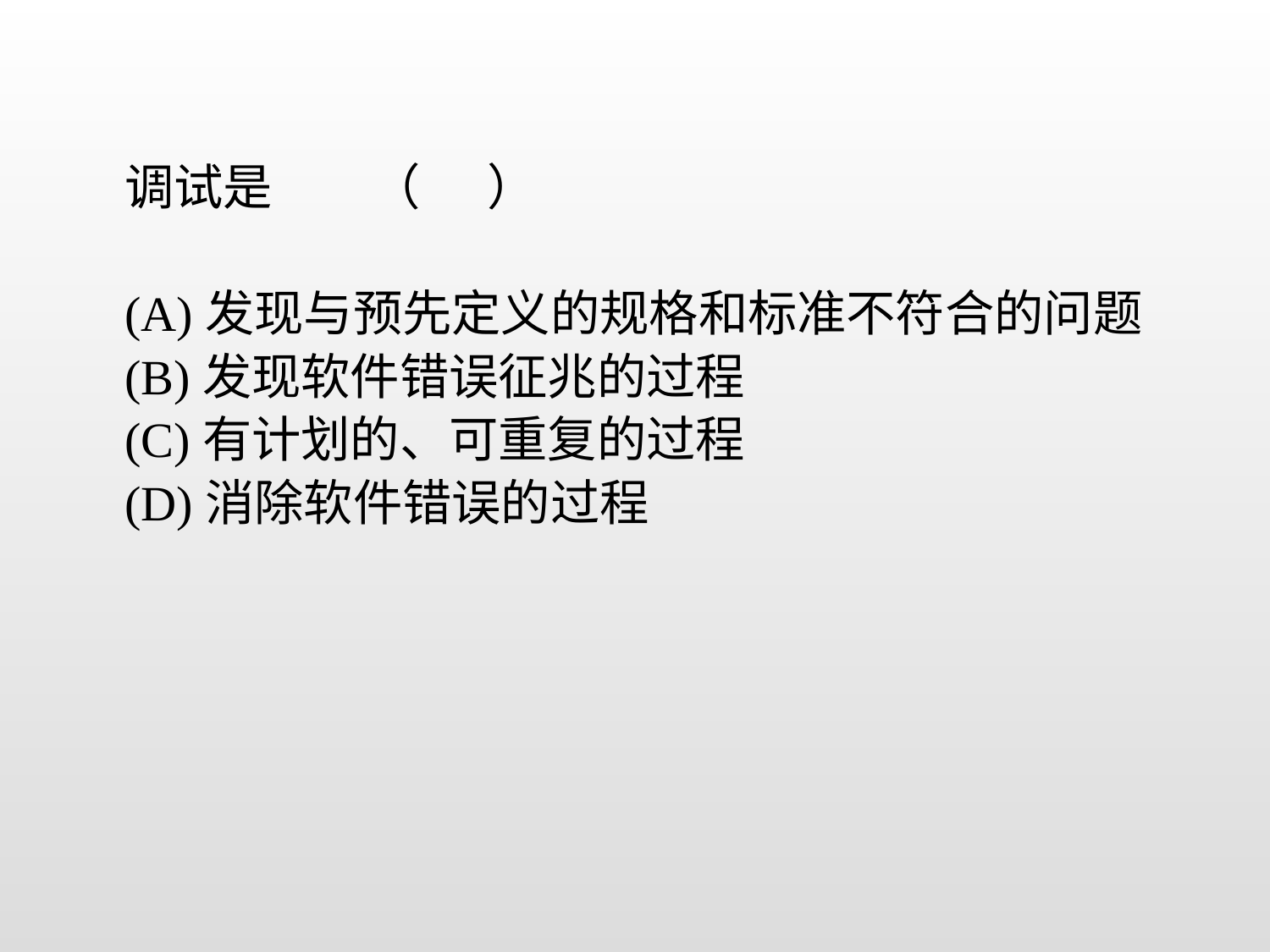

调试是         （      ）

(A)发现与预先定义的规格和标准不符合的问题
(B)发现软件错误征兆的过程
(C)有计划的、可重复的过程
(D)消除软件错误的过程